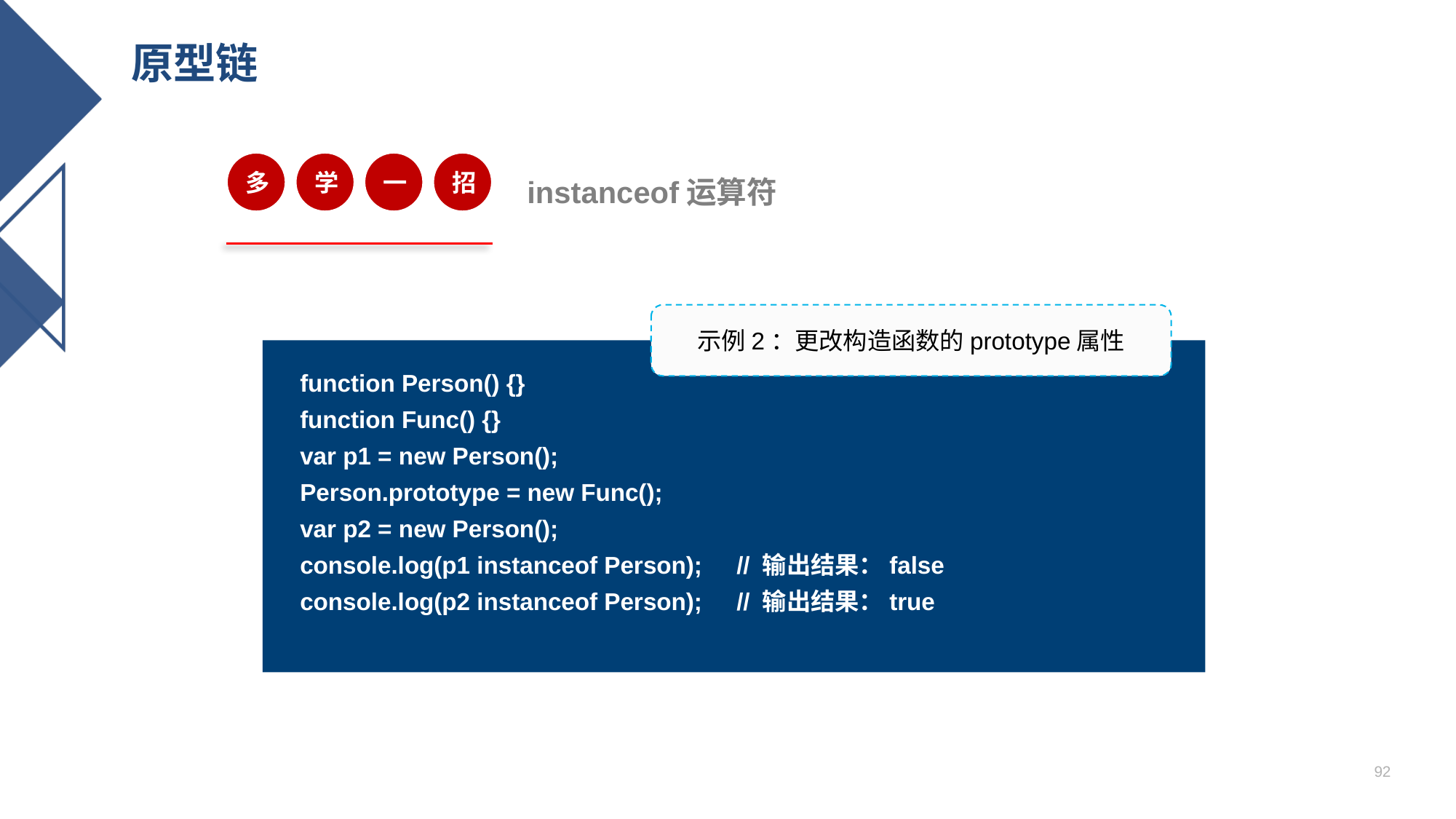

# 原型链
多
学
一
招
instanceof运算符
示例2：更改构造函数的prototype属性

function Person() {}
function Func() {}
var p1 = new Person();
Person.prototype = new Func();
var p2 = new Person();
console.log(p1 instanceof Person);	// 输出结果：false
console.log(p2 instanceof Person);	// 输出结果：true
92